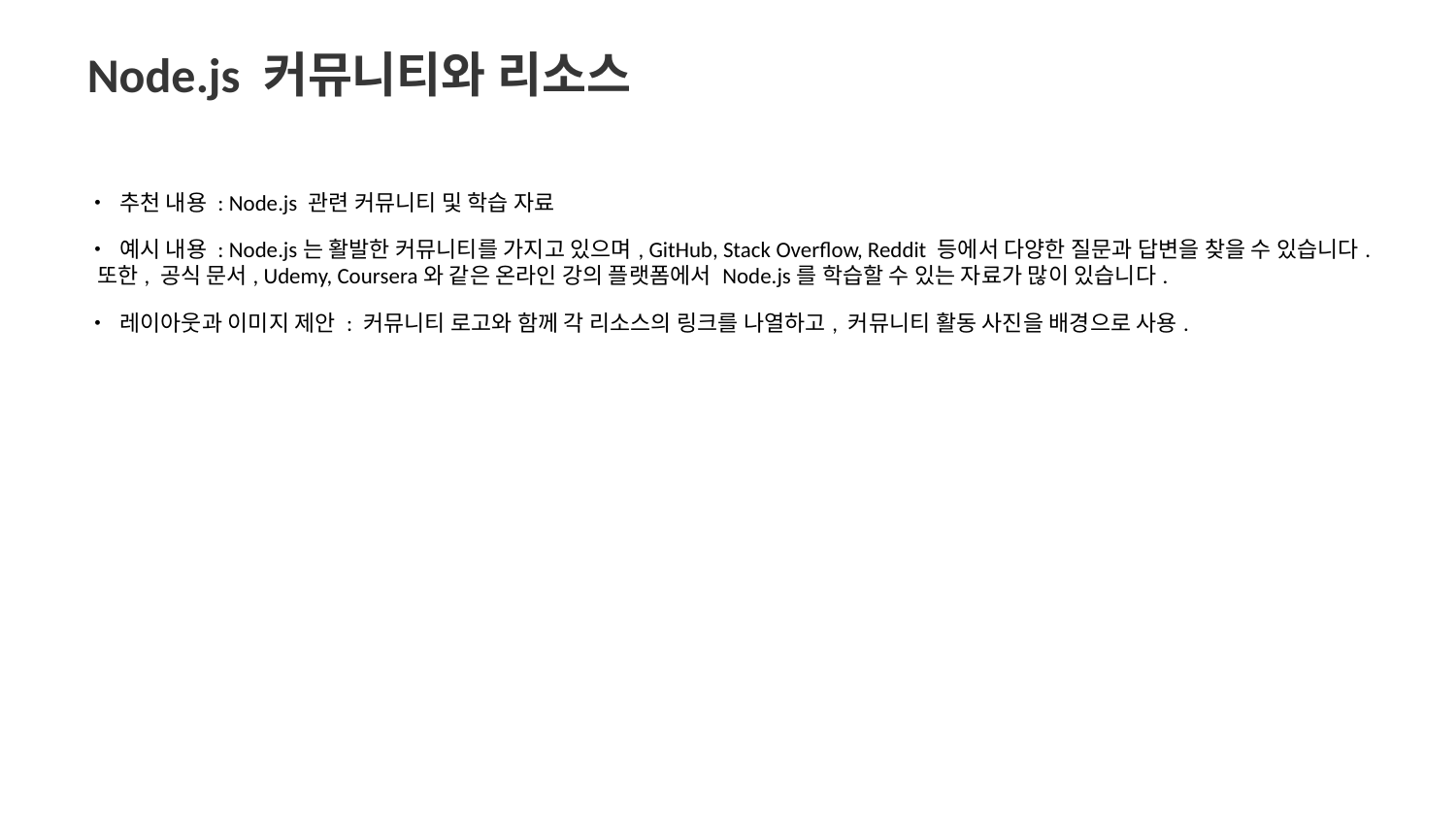

Node.js 커뮤니티와 리소스
• 추천 내용 : Node.js 관련 커뮤니티 및 학습 자료
• 예시 내용 : Node.js는 활발한 커뮤니티를 가지고 있으며, GitHub, Stack Overflow, Reddit 등에서 다양한 질문과 답변을 찾을 수 있습니다. 또한, 공식 문서, Udemy, Coursera와 같은 온라인 강의 플랫폼에서 Node.js를 학습할 수 있는 자료가 많이 있습니다.
• 레이아웃과 이미지 제안 : 커뮤니티 로고와 함께 각 리소스의 링크를 나열하고, 커뮤니티 활동 사진을 배경으로 사용.